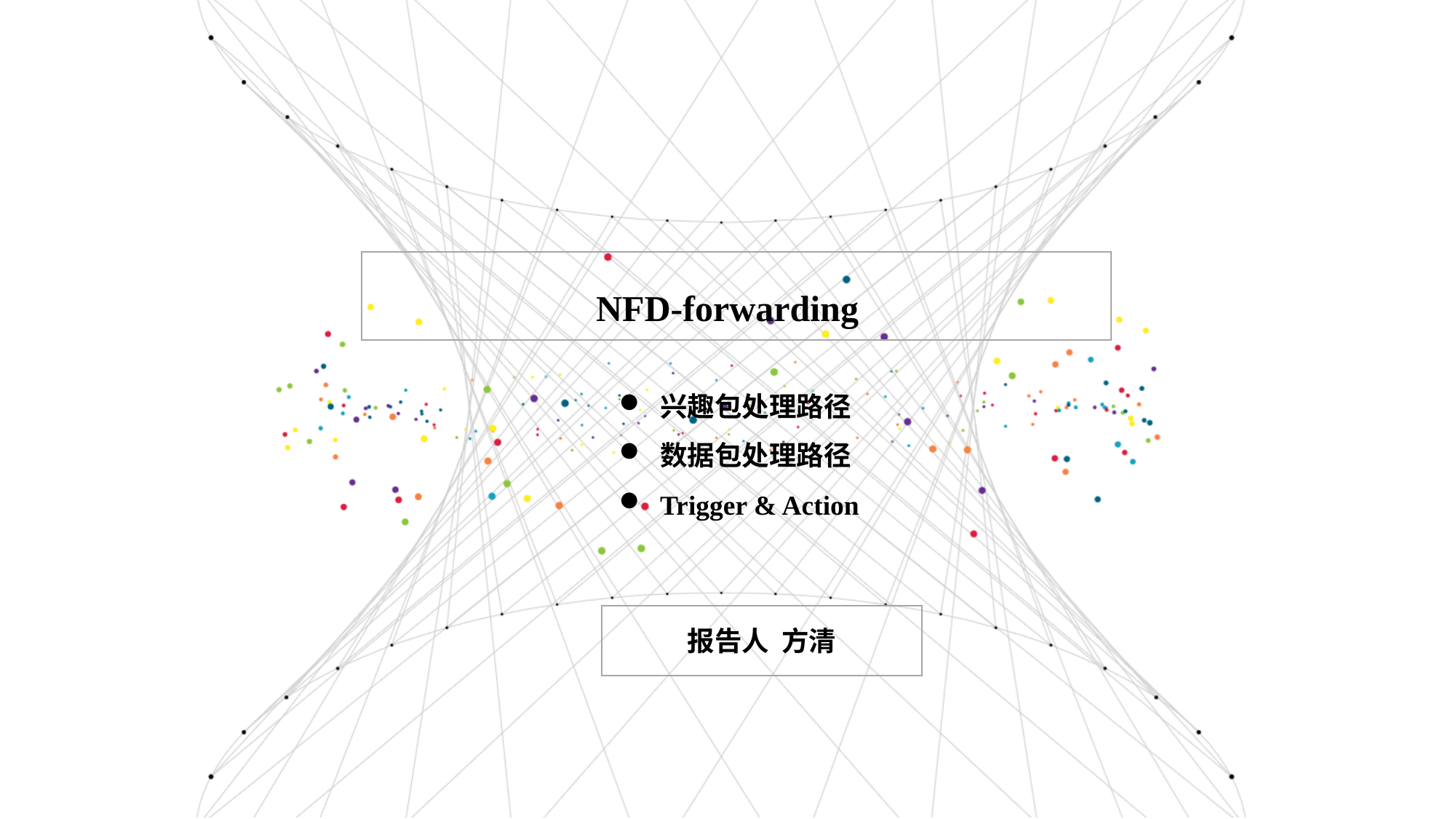

NFD-forwarding
兴趣包处理路径
数据包处理路径
Trigger & Action
报告人  方清